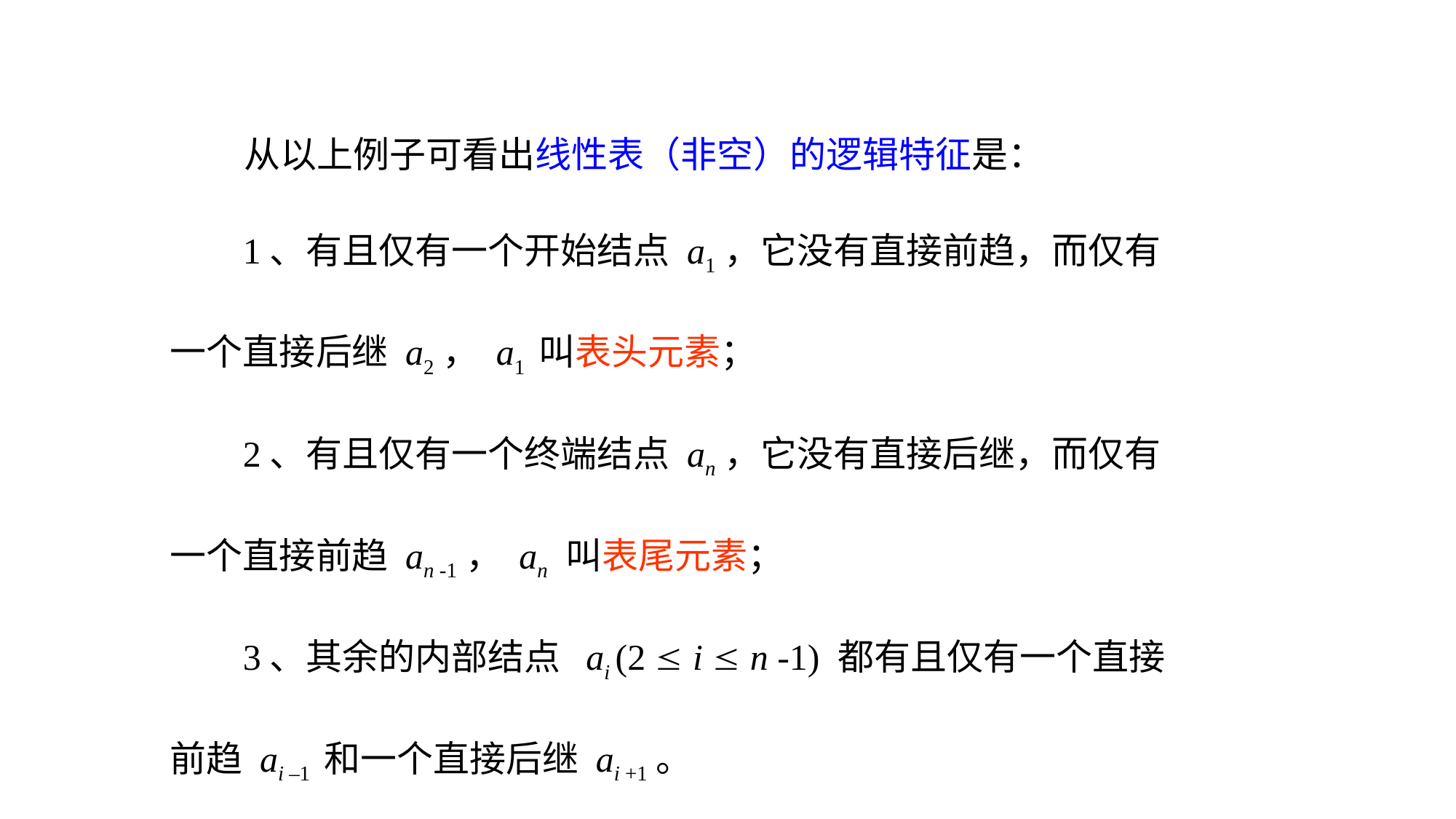

从以上例子可看出线性表（非空）的逻辑特征是：
        1、有且仅有一个开始结点 a1，它没有直接前趋，而仅有
一个直接后继 a2， a1 叫表头元素；
        2、有且仅有一个终端结点 an，它没有直接后继，而仅有
一个直接前趋 an -1， an 叫表尾元素；
        3、其余的内部结点  ai (2 ≤ i ≤ n -1) 都有且仅有一个直接
前趋 ai –1 和一个直接后继 ai +1。